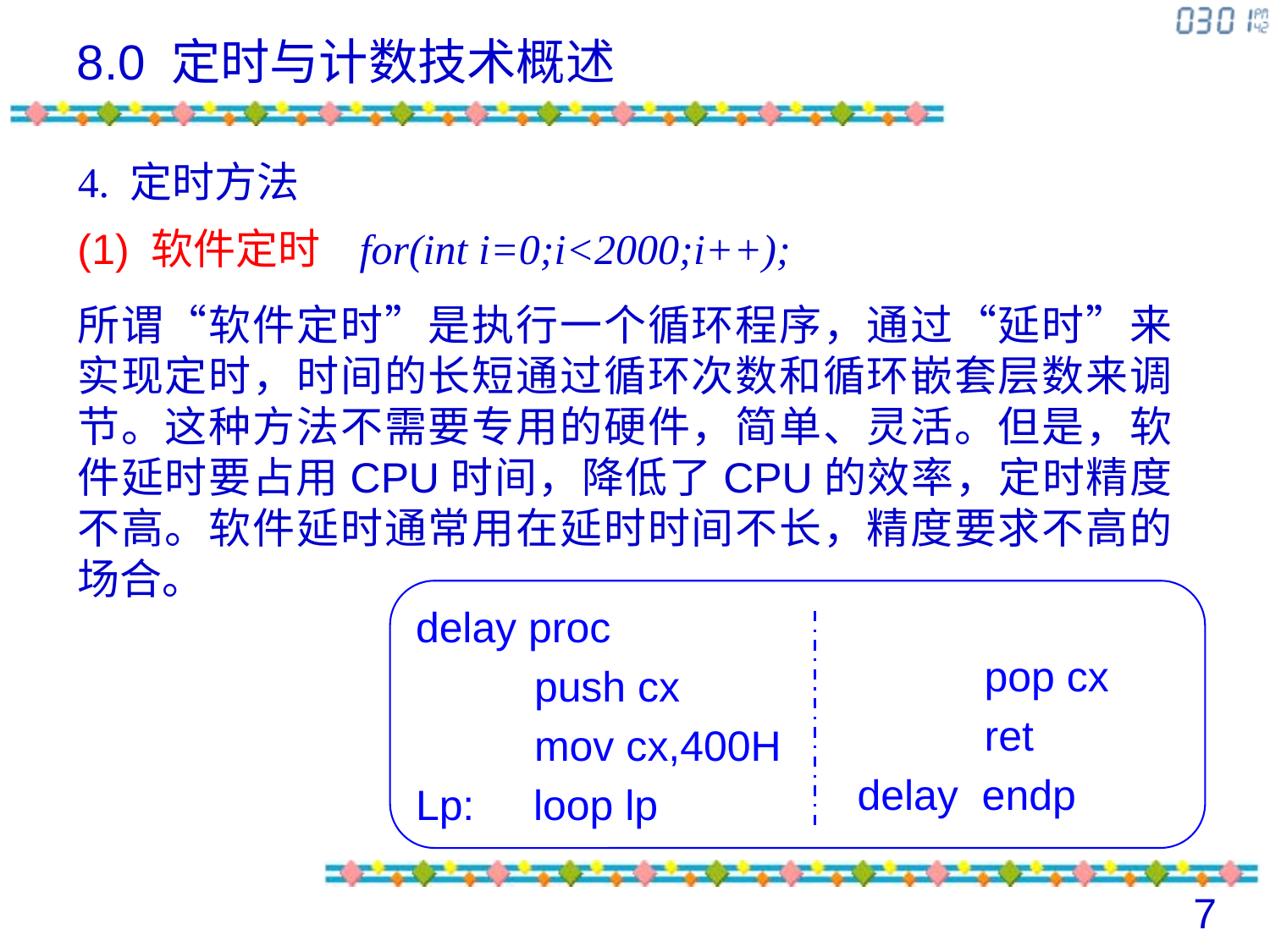

# 8.0 定时与计数技术概述
4. 定时方法
(1) 软件定时   for(int i=0;i<2000;i++);
所谓“软件定时”是执行一个循环程序，通过“延时”来实现定时，时间的长短通过循环次数和循环嵌套层数来调节。这种方法不需要专用的硬件，简单、灵活。但是，软件延时要占用CPU时间，降低了CPU的效率，定时精度不高。软件延时通常用在延时时间不长，精度要求不高的场合。
delay proc
          push cx
          mov cx,400H
Lp:     loop lp
	pop cx
	ret
delay  endp